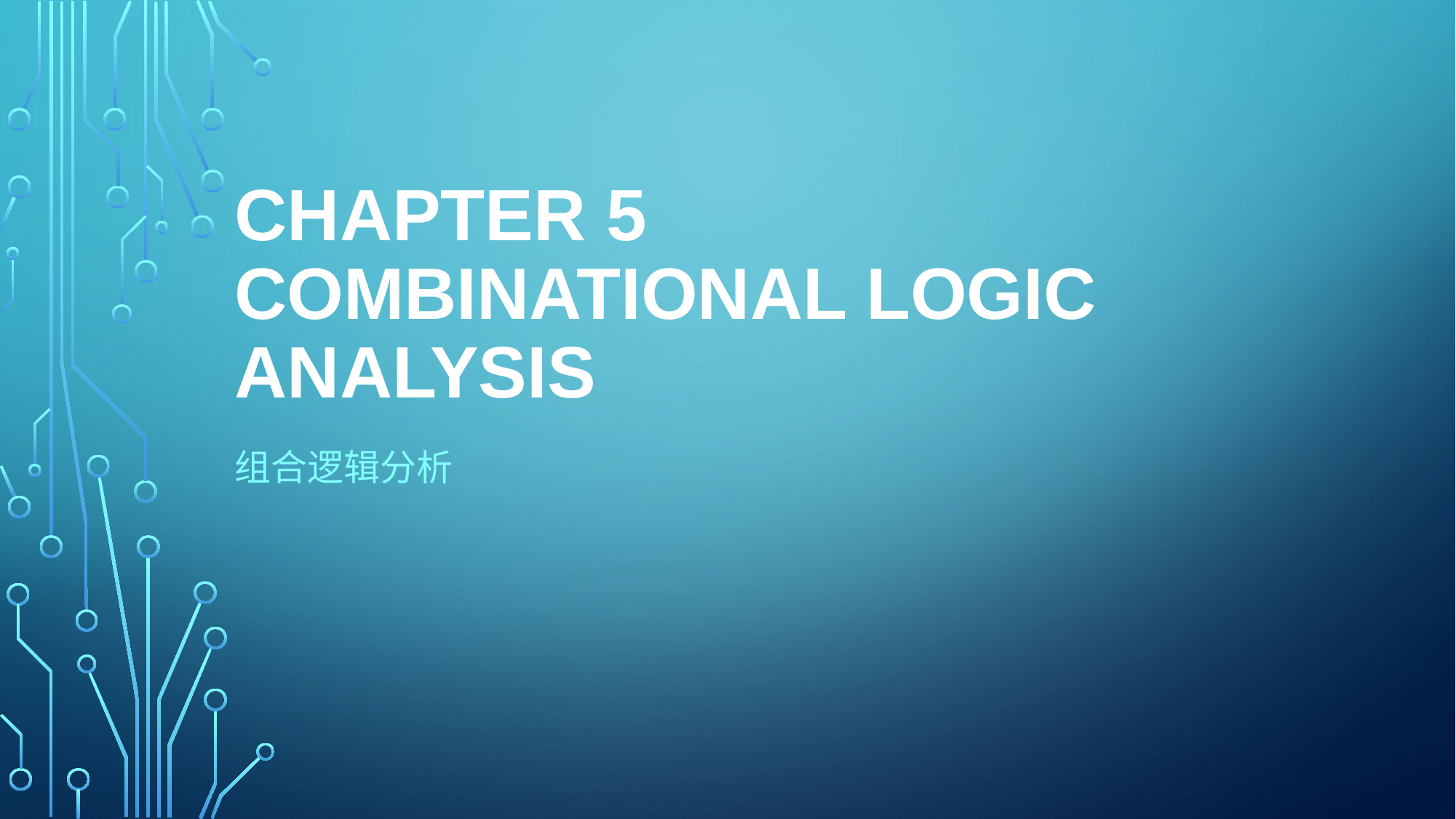

# Chapter 5 Combinational Logic aNalysis
组合逻辑分析